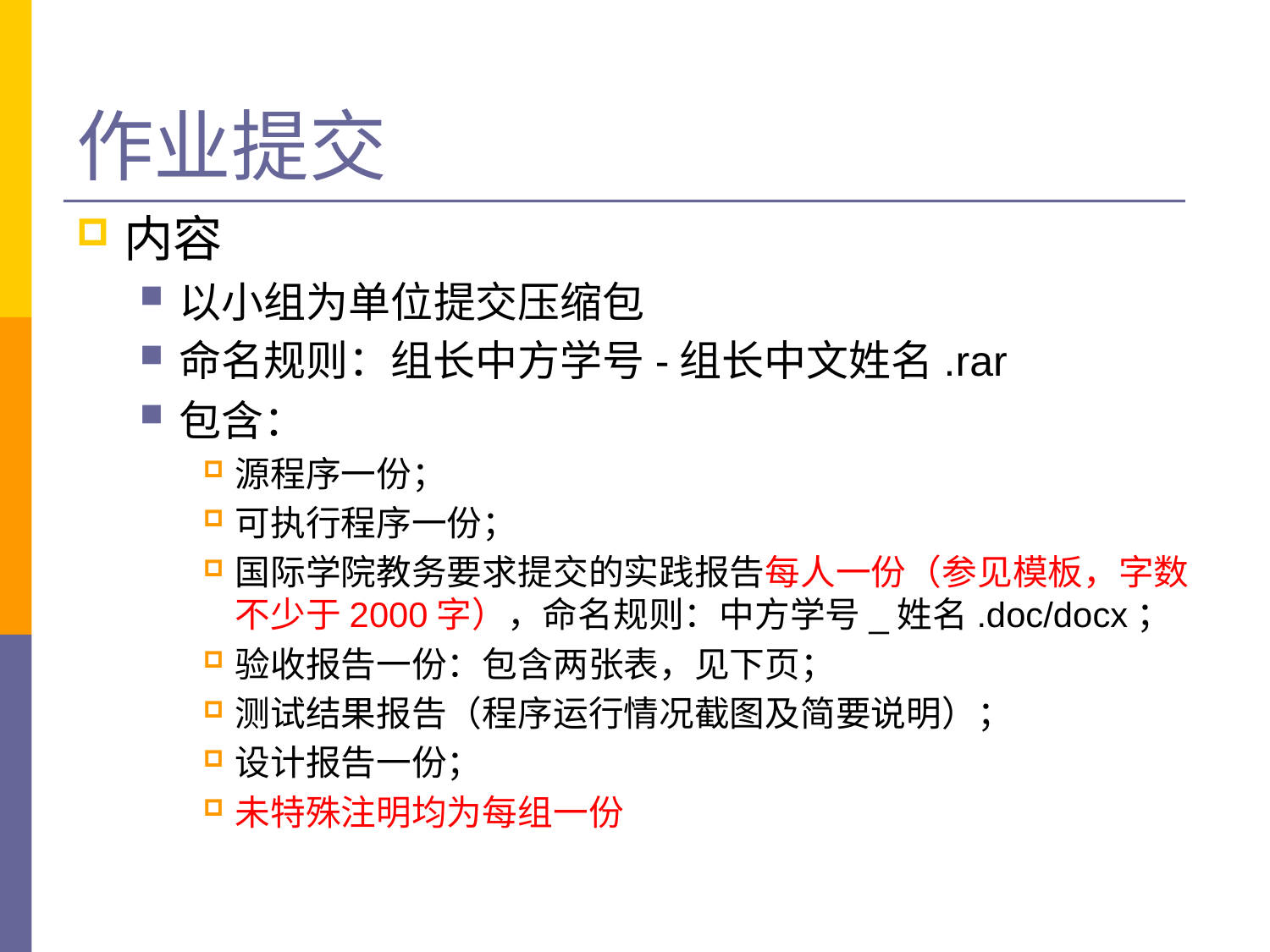

# 作业提交
内容
以小组为单位提交压缩包
命名规则：组长中方学号-组长中文姓名.rar
包含：
源程序一份；
可执行程序一份；
国际学院教务要求提交的实践报告每人一份（参见模板，字数不少于2000字），命名规则：中方学号_姓名.doc/docx；
验收报告一份：包含两张表，见下页；
测试结果报告（程序运行情况截图及简要说明）；
设计报告一份；
未特殊注明均为每组一份